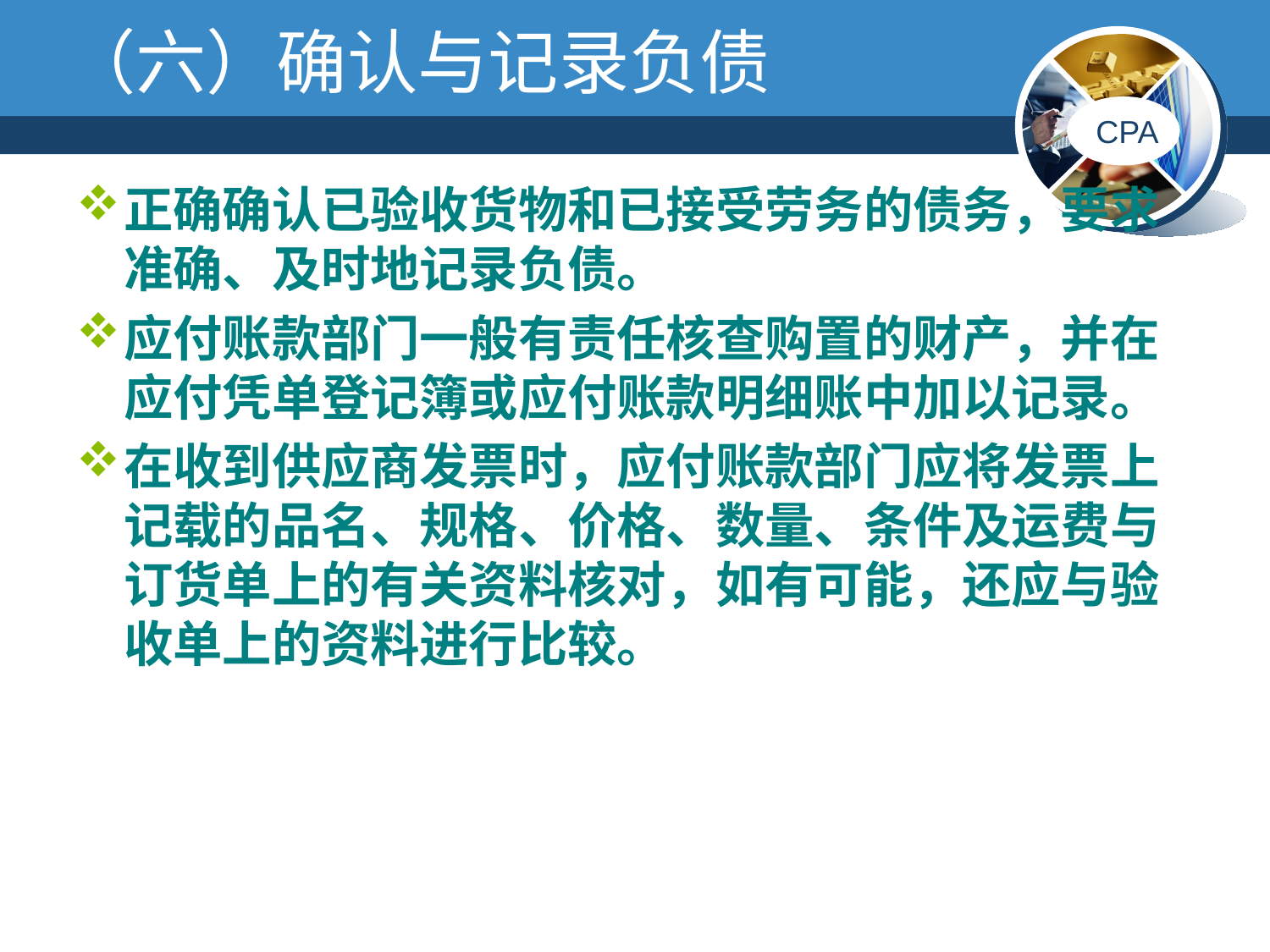

# （六）确认与记录负债
正确确认已验收货物和已接受劳务的债务，要求准确、及时地记录负债。
应付账款部门一般有责任核查购置的财产，并在应付凭单登记簿或应付账款明细账中加以记录。
在收到供应商发票时，应付账款部门应将发票上记载的品名、规格、价格、数量、条件及运费与订货单上的有关资料核对，如有可能，还应与验收单上的资料进行比较。